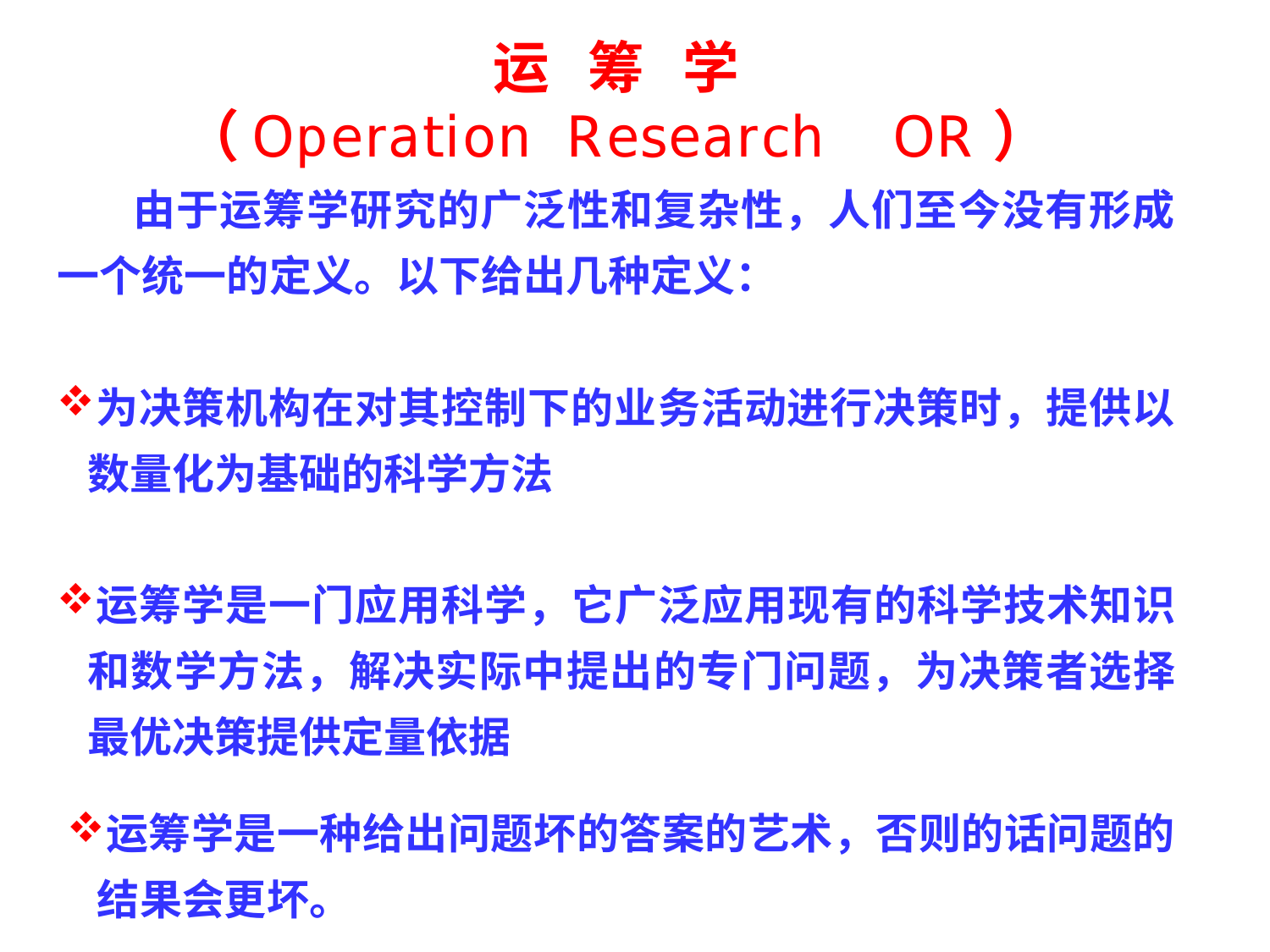

运   筹   学
（Operation  Research    OR）
      由于运筹学研究的广泛性和复杂性，人们至今没有形成一个统一的定义。以下给出几种定义：

为决策机构在对其控制下的业务活动进行决策时，提供以数量化为基础的科学方法

运筹学是一门应用科学，它广泛应用现有的科学技术知识和数学方法，解决实际中提出的专门问题，为决策者选择最优决策提供定量依据
运筹学是一种给出问题坏的答案的艺术，否则的话问题的结果会更坏。